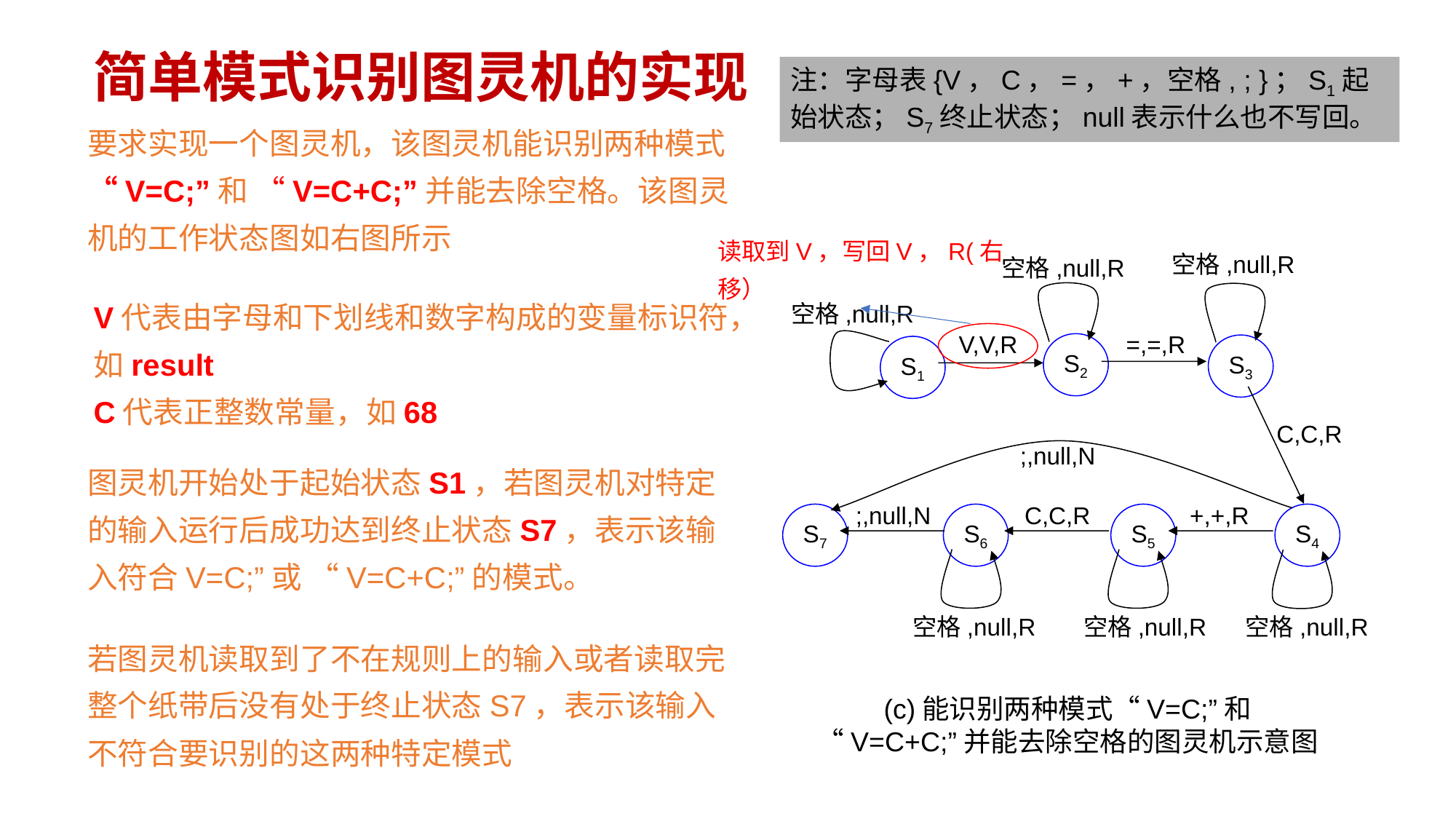

简单模式识别图灵机的实现
注：字母表{V，C，=，+，空格, ; }；S1起始状态；S7终止状态；null表示什么也不写回。
要求实现一个图灵机，该图灵机能识别两种模式“V=C;”和 “V=C+C;”并能去除空格。该图灵机的工作状态图如右图所示
读取到V，写回V，R(右移）
空格,null,R
空格,null,R

空格,null,R
=,=,R
V,V,R

S2
S3
S1

C,C,R
;,null,N

;,null,N
C,C,R
+,+,R
S7
S6
S5
S4

空格,null,R
空格,null,R
空格,null,R
V代表由字母和下划线和数字构成的变量标识符，如result
C代表正整数常量，如68

图灵机开始处于起始状态S1，若图灵机对特定的输入运行后成功达到终止状态S7，表示该输入符合V=C;”或 “V=C+C;”的模式。
若图灵机读取到了不在规则上的输入或者读取完整个纸带后没有处于终止状态S7，表示该输入不符合要识别的这两种特定模式
(c)能识别两种模式“V=C;”和 “V=C+C;”并能去除空格的图灵机示意图